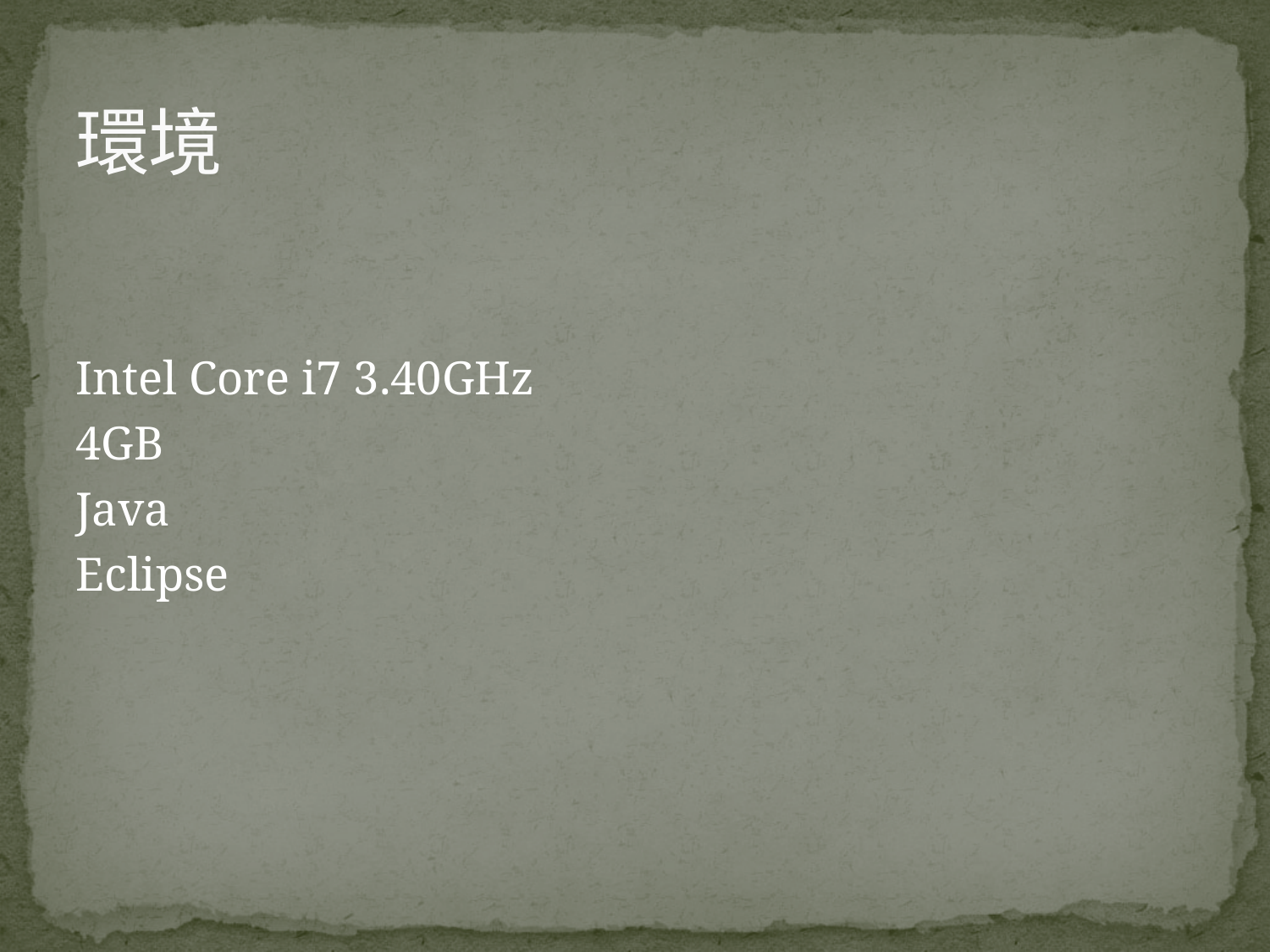

# 環境

Intel Core i7 3.40GHz
4GB
Java
Eclipse